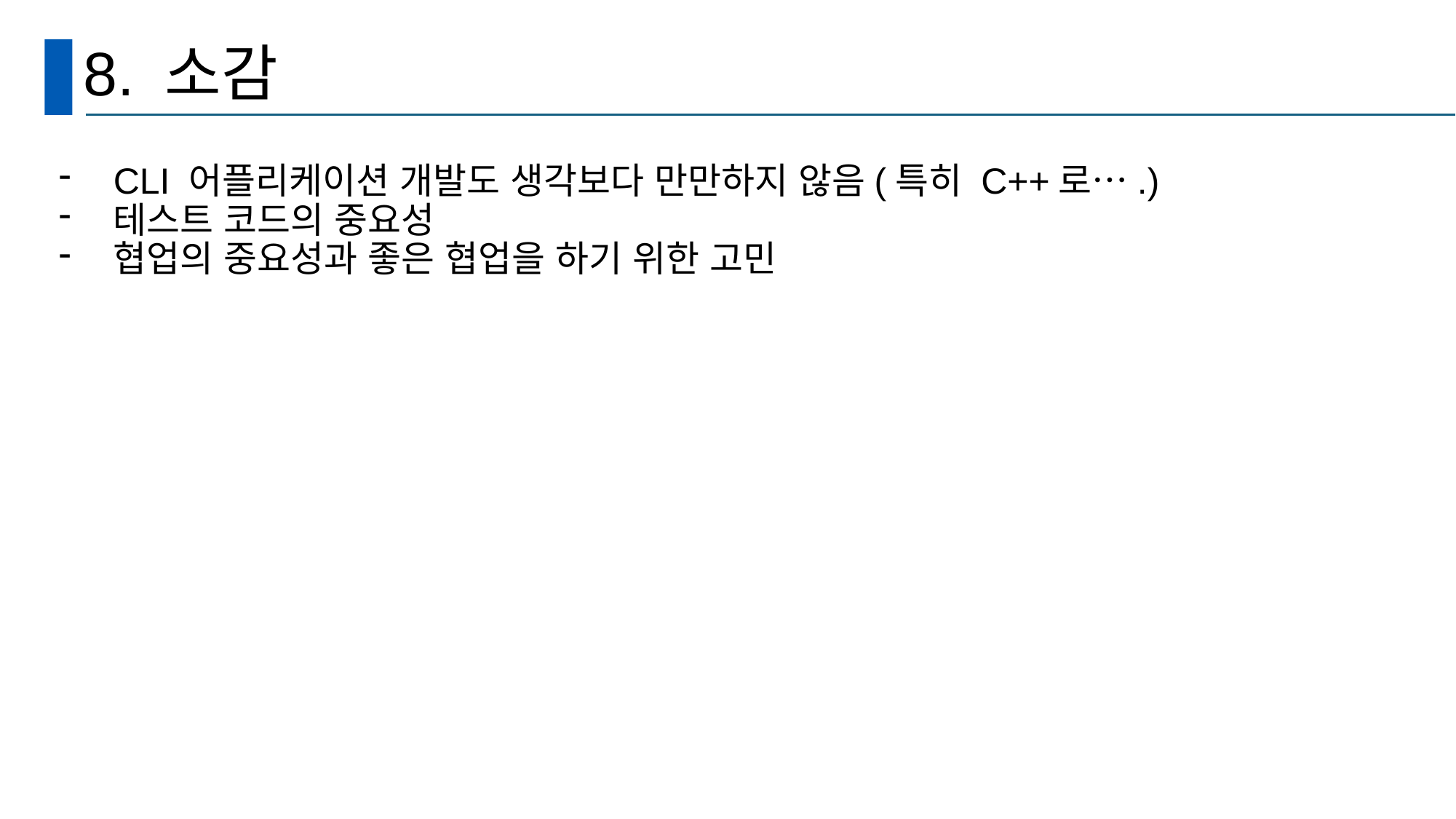

# 8. 소감
CLI 어플리케이션 개발도 생각보다 만만하지 않음(특히 C++로….)
테스트 코드의 중요성
협업의 중요성과 좋은 협업을 하기 위한 고민